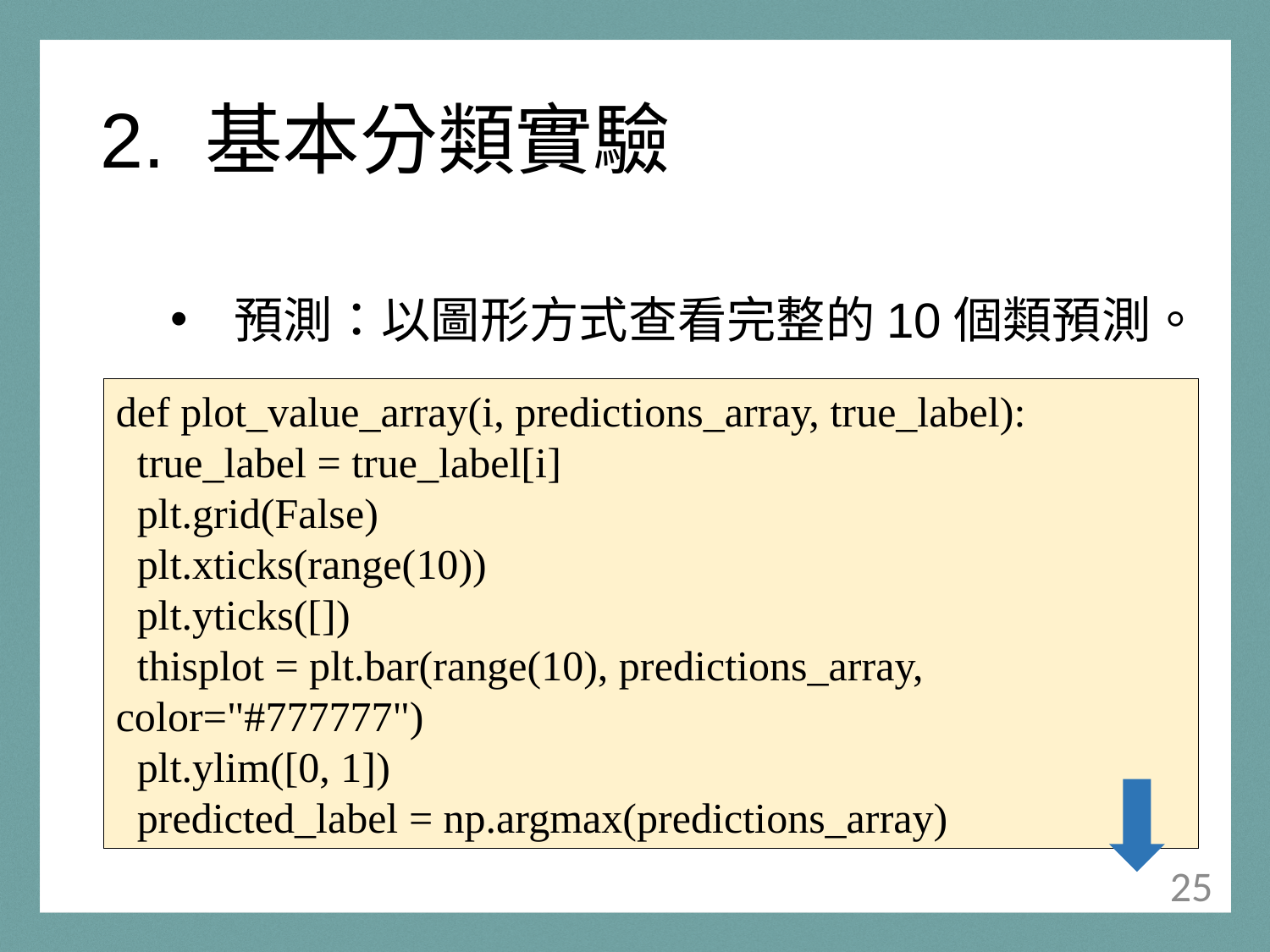

# 2. 基本分類實驗
預測：以圖形方式查看完整的10個類預測。
def plot_value_array(i, predictions_array, true_label):
  true_label = true_label[i]
  plt.grid(False)
  plt.xticks(range(10))
  plt.yticks([])
  thisplot = plt.bar(range(10), predictions_array, color="#777777")
  plt.ylim([0, 1])
  predicted_label = np.argmax(predictions_array)

25